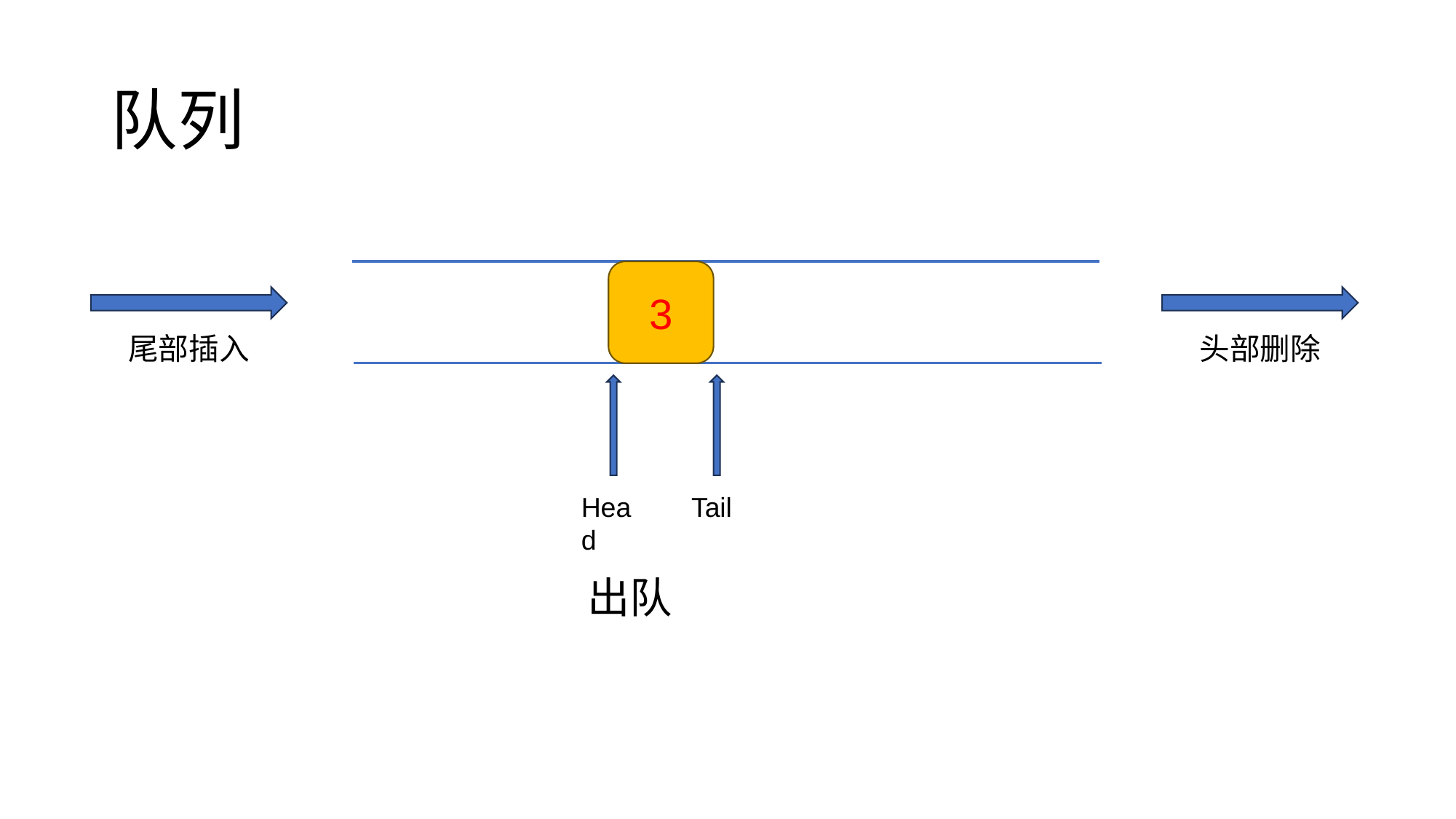

# 队列
3

尾部插入
头部删除

Head
Tail
出队